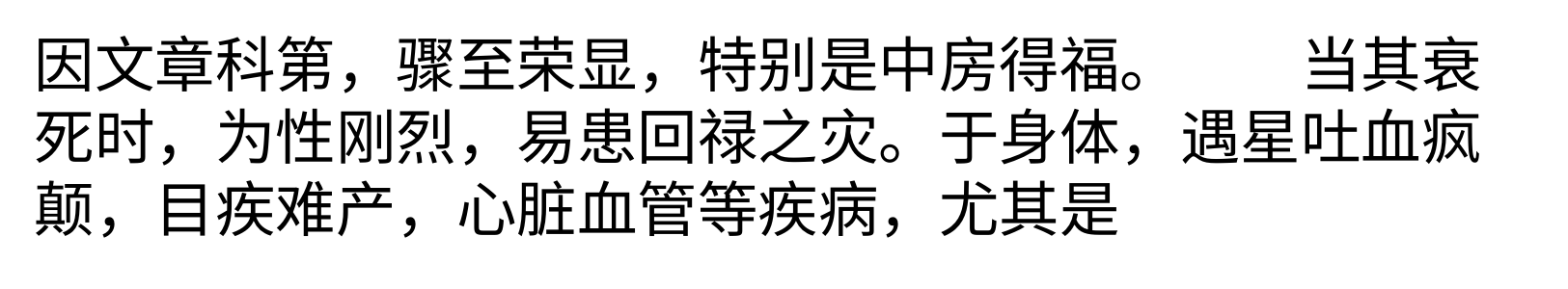

因文章科第，骤至荣显，特别是中房得福。　　当其衰死时，为性刚烈，易患回禄之灾。于身体，遇星吐血疯颠，目疾难产，心脏血管等疾病，尤其是